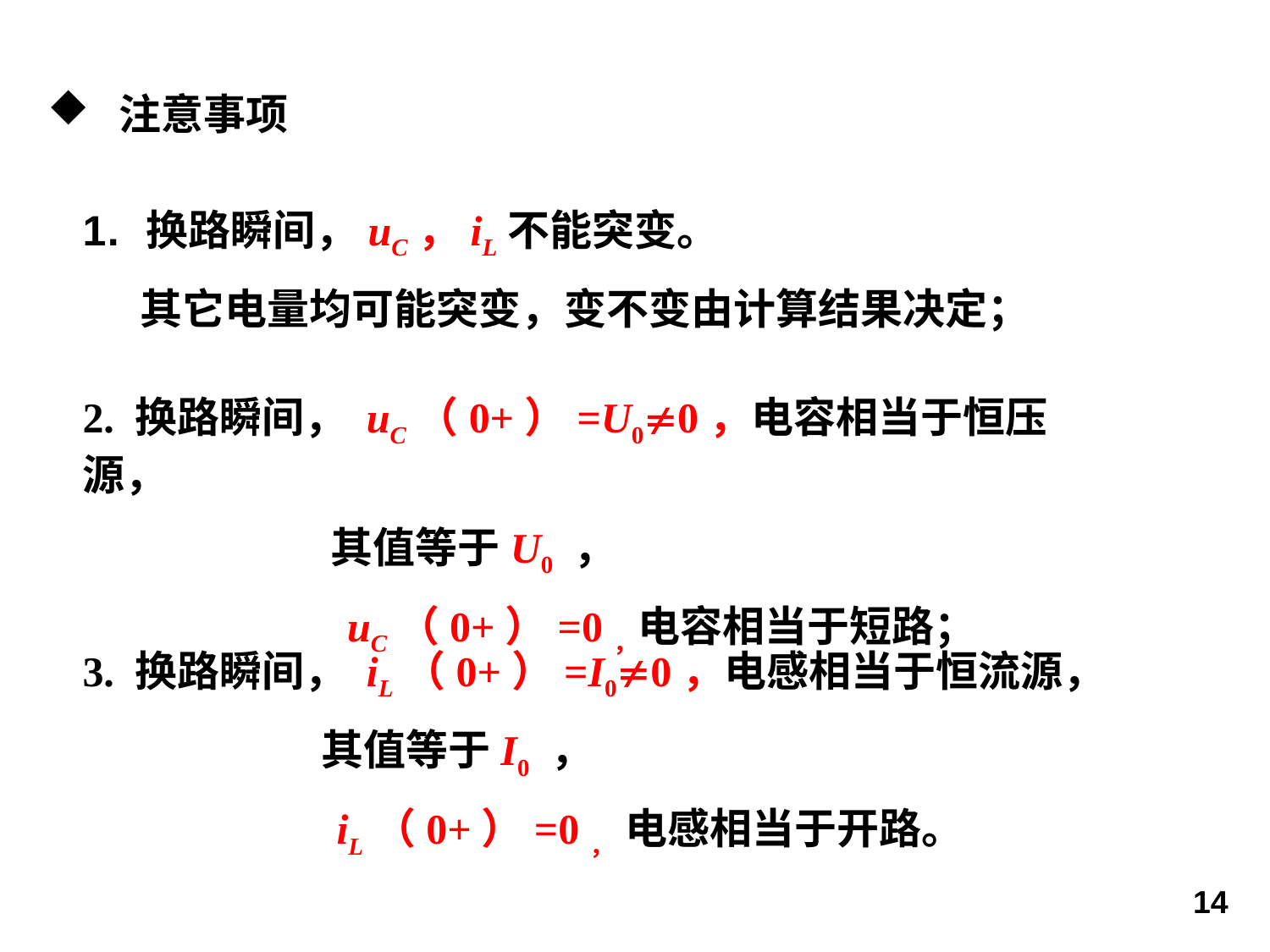

注意事项
换路瞬间，uC，iL不能突变。
     其它电量均可能突变，变不变由计算结果决定；
2. 换路瞬间， uC（0+）=U0≠0，电容相当于恒压源，
                         其值等于U0 ，
                         uC（0+）=0，电容相当于短路；
3. 换路瞬间， iL（0+）=I0≠0，电感相当于恒流源，
                        其值等于I0 ，
                        iL（0+）=0，  电感相当于开路。